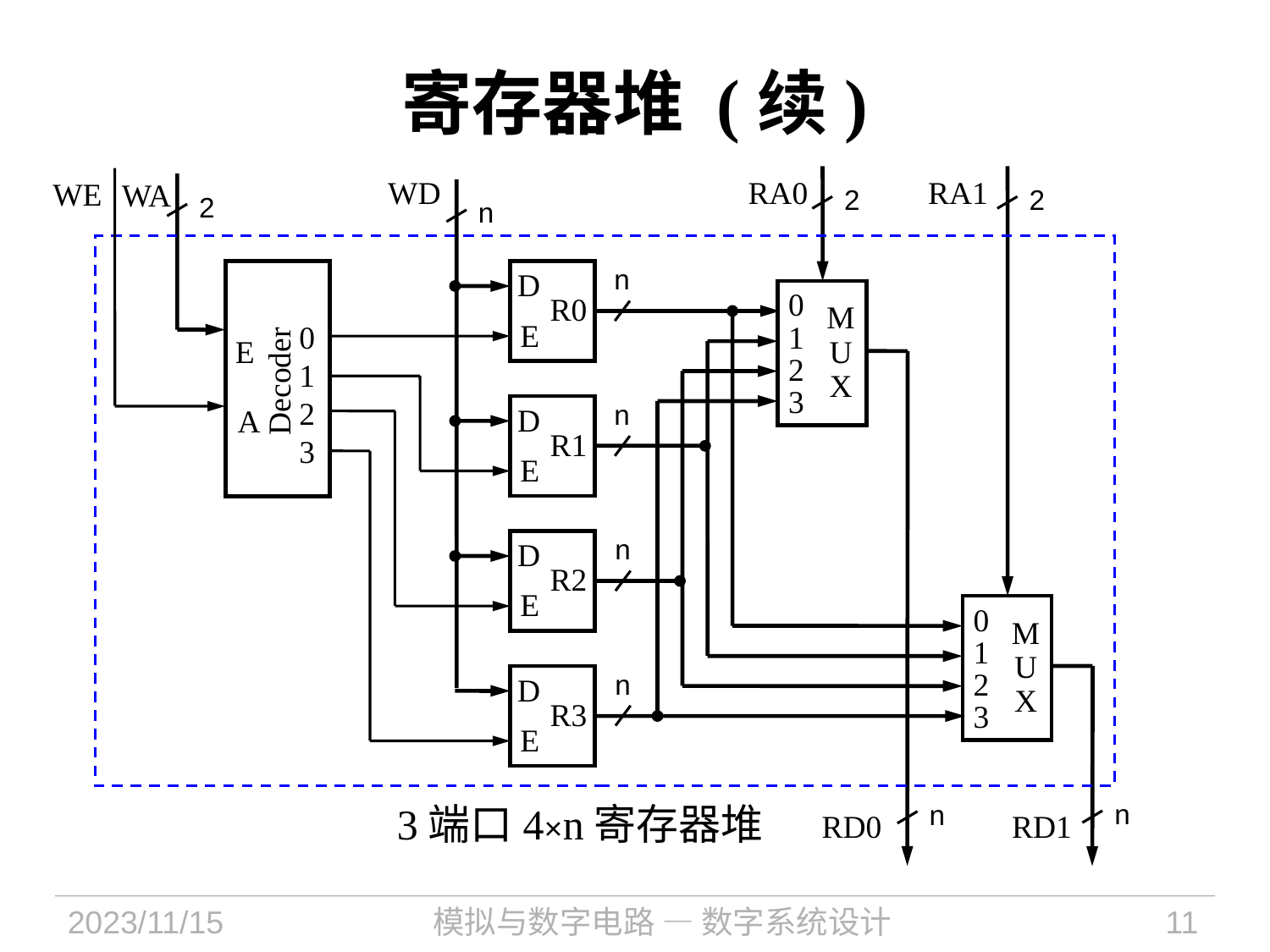

# 寄存器堆 (续)
WD
RA0

RA1

WE

WA

2
2
2

n

Decoder
    R0
n
D
M
U
X

0
1
2
3

0
1
2
3
E

E

A
    R1
n

D

E

    R2
n
D

E
M
U
X
0
1
2
3

    R3

n
D

E

3端口4×n寄存器堆
RD0
RD1
n
n

2023/11/15
模拟与数字电路 — 数字系统设计
11